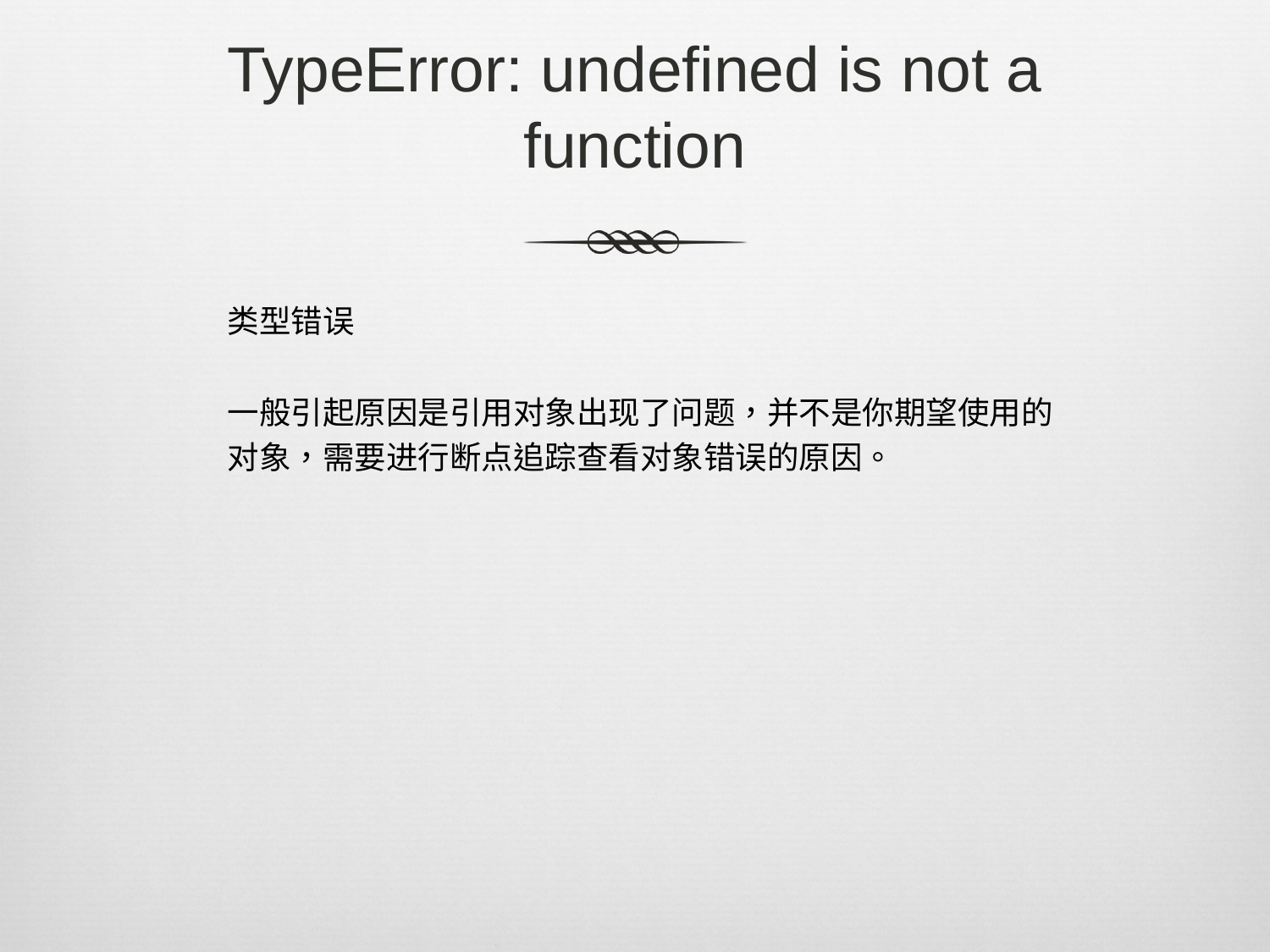

# TypeError: undefined is not a function
类型错误

一般引起原因是引用对象出现了问题，并不是你期望使用的对象，需要进行断点追踪查看对象错误的原因。